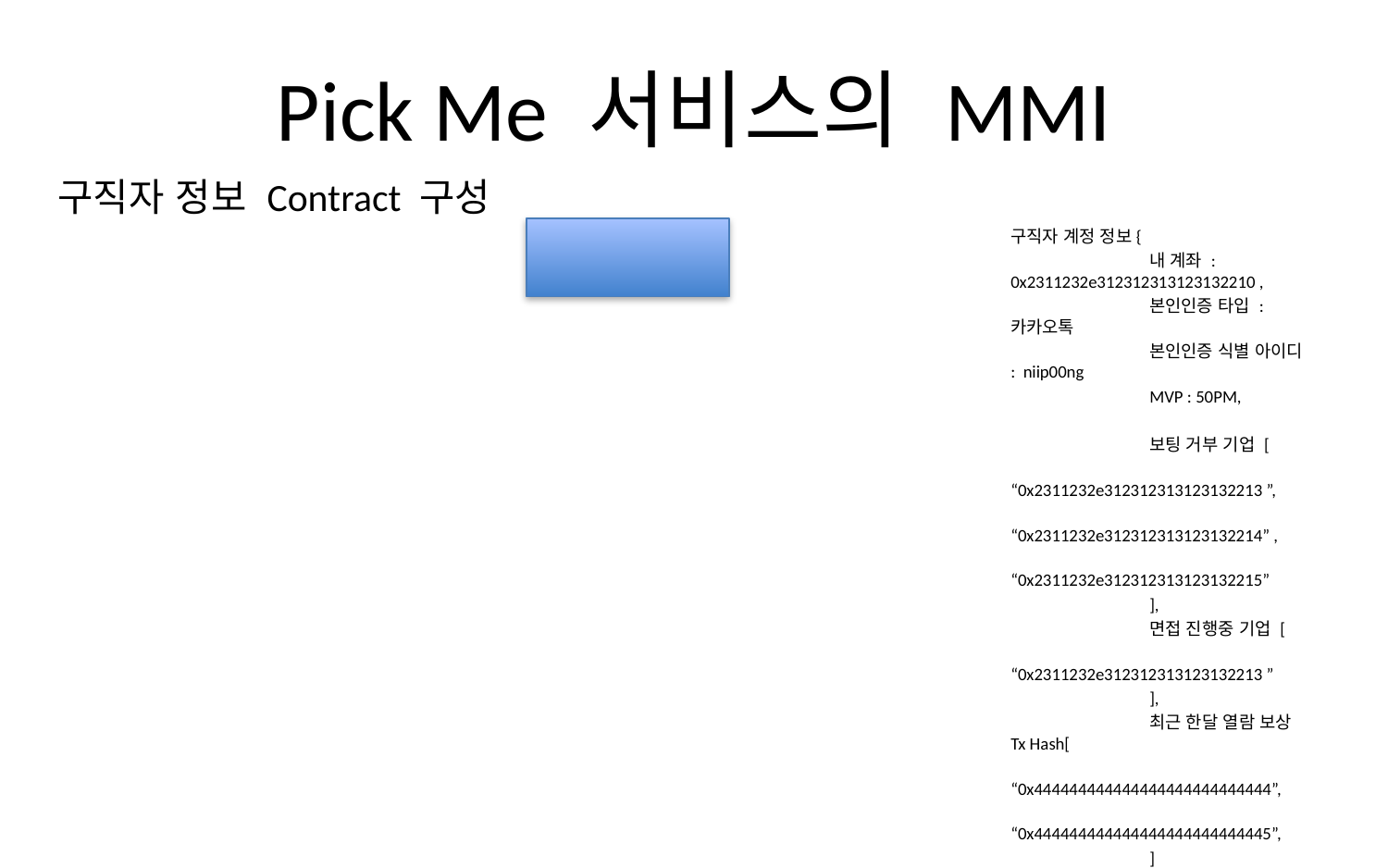

# Pick Me 서비스의 MMI
구직자 정보 Contract 구성

구직자 계정 정보{
	내 계좌 :  0x2311232e312312313123132210 ,
	본인인증 타입 : 카카오톡
	본인인증 식별 아이디 :  niip00ng
	MVP : 50PM,

	보팅 거부 기업 [
		“0x2311232e312312313123132213 ”,
		“0x2311232e312312313123132214” ,
		“0x2311232e312312313123132215”
	],
	면접 진행중 기업 [
		“0x2311232e312312313123132213 ”
	],
	최근 한달 열람 보상 Tx Hash[
		“0x444444444444444444444444444”,
		“0x444444444444444444444444445”,
	]
}